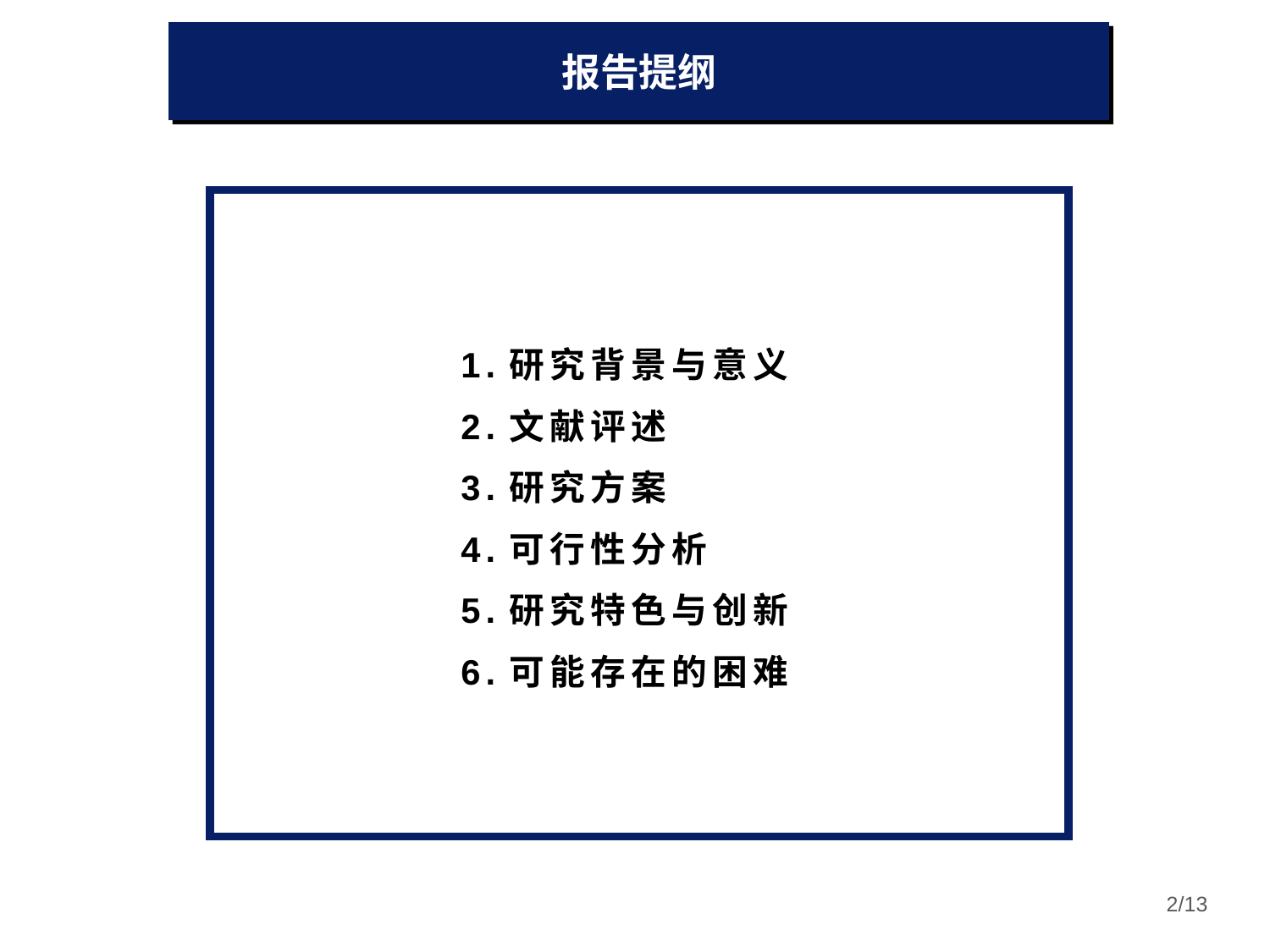

报告提纲
1.研究背景与意义
2.文献评述
3.研究方案
4.可行性分析
5.研究特色与创新
6.可能存在的困难